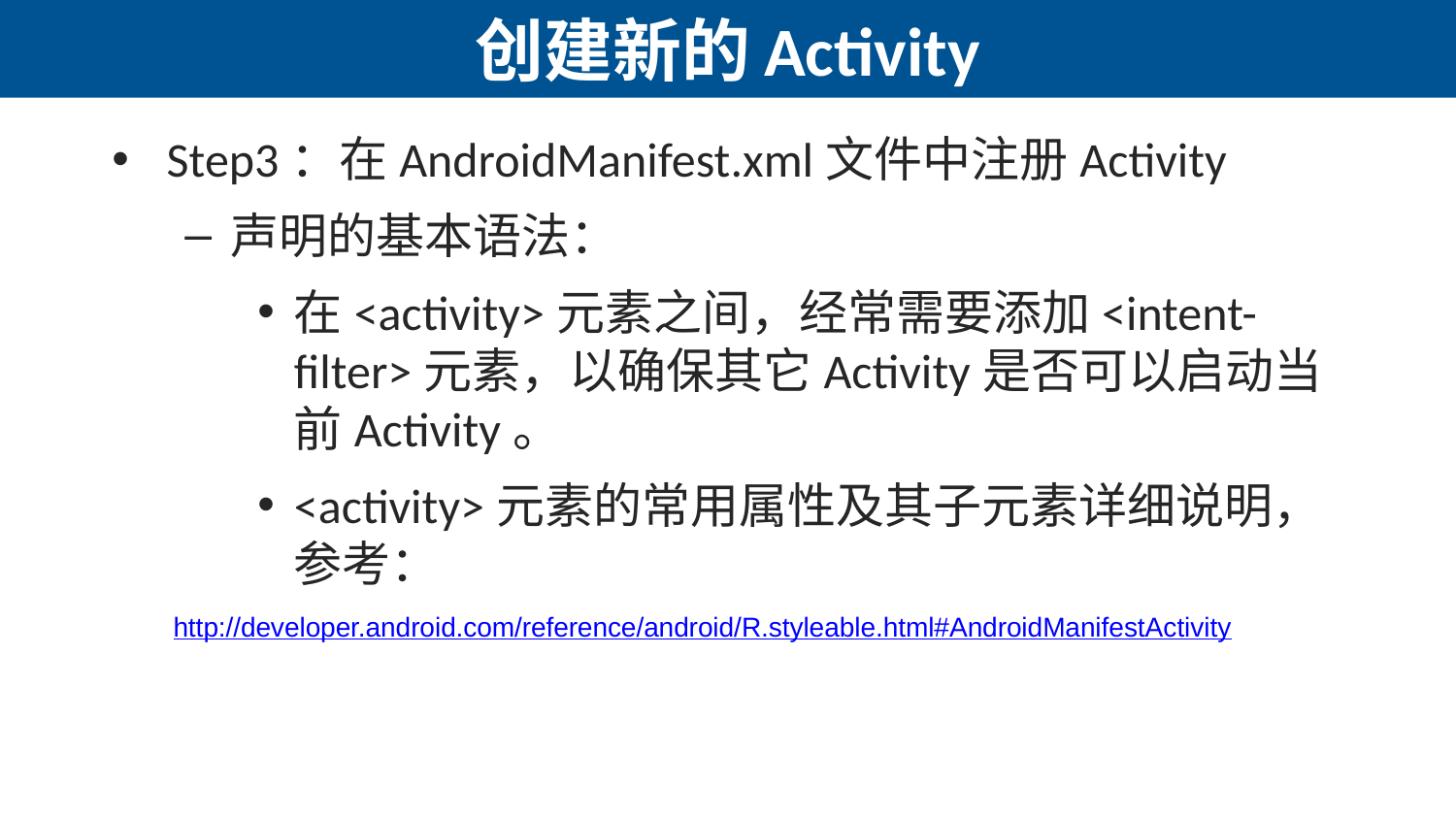

# 创建新的Activity

Step3：在AndroidManifest.xml文件中注册Activity
声明的基本语法：
在<activity>元素之间，经常需要添加<intent-filter>元素，以确保其它Activity是否可以启动当前Activity。
<activity>元素的常用属性及其子元素详细说明，参考：
http://developer.android.com/reference/android/R.styleable.html#AndroidManifestActivity